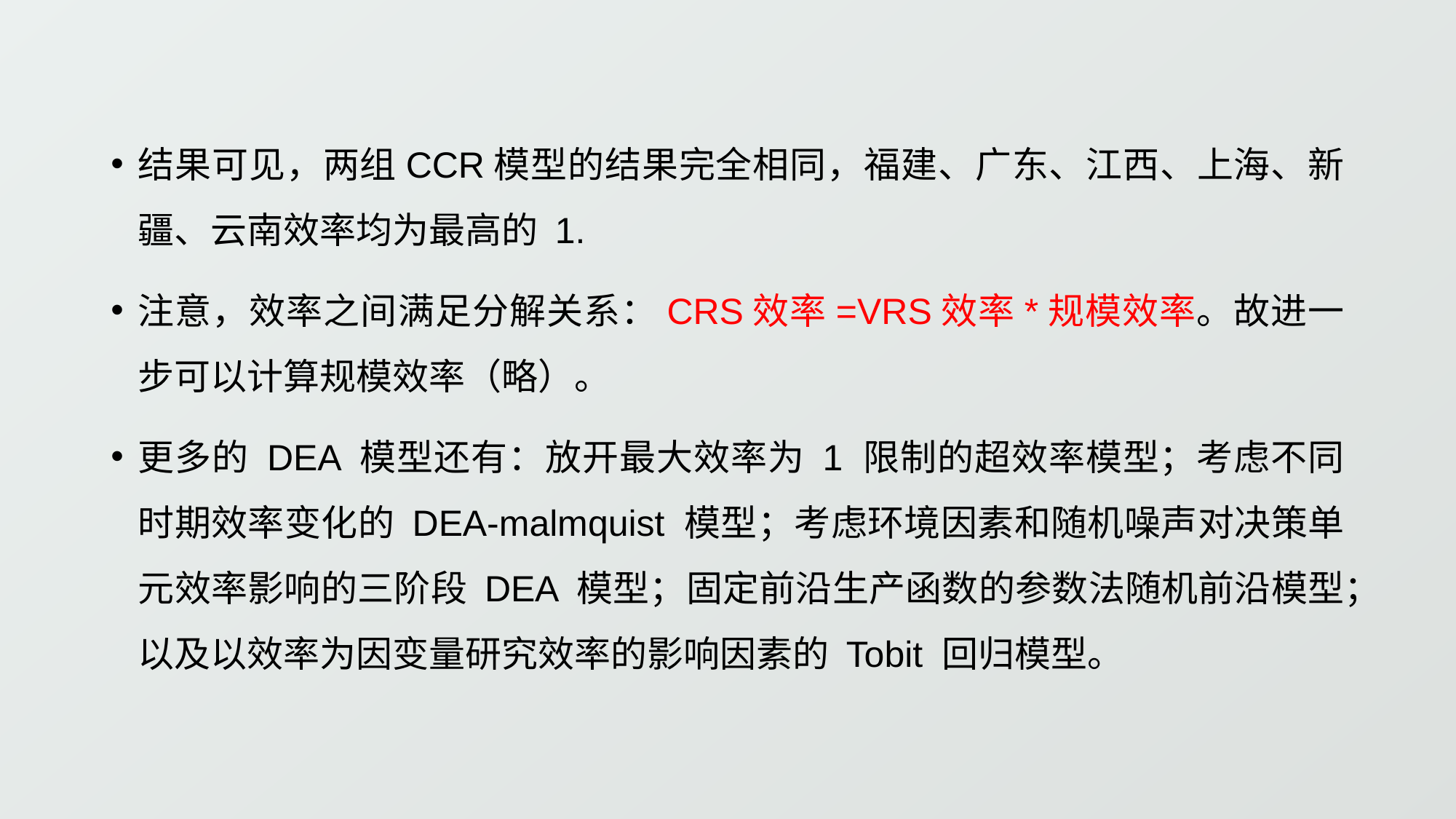

结果可见，两组CCR模型的结果完全相同，福建、广东、江西、上海、新疆、云南效率均为最高的 1.
注意，效率之间满足分解关系：CRS效率=VRS效率*规模效率。故进一步可以计算规模效率（略）。
更多的 DEA 模型还有：放开最大效率为 1 限制的超效率模型；考虑不同时期效率变化的 DEA-malmquist 模型；考虑环境因素和随机噪声对决策单元效率影响的三阶段 DEA 模型；固定前沿生产函数的参数法随机前沿模型；以及以效率为因变量研究效率的影响因素的 Tobit 回归模型。